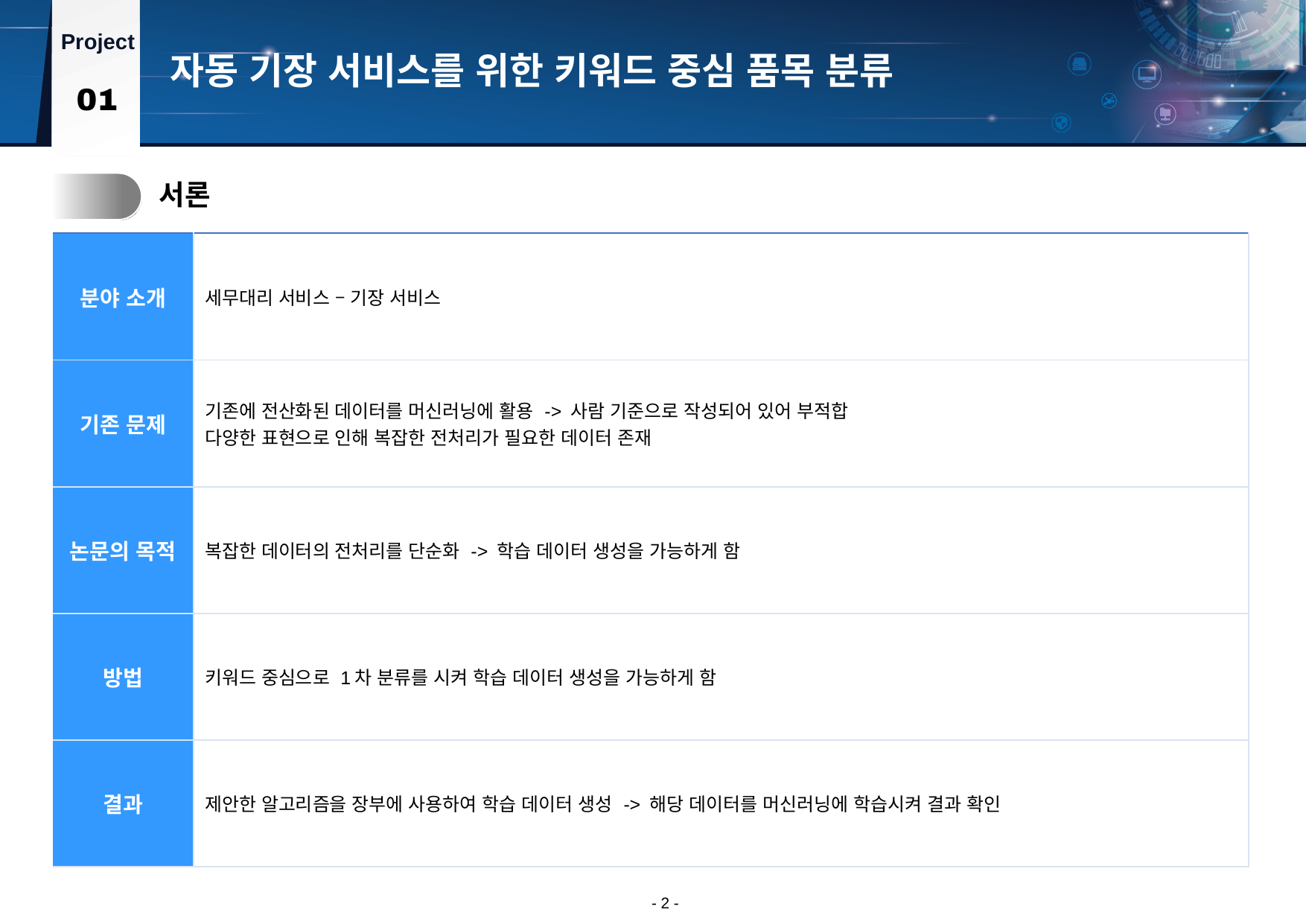

자동 기장 서비스를 위한 키워드 중심 품목 분류
01

2.
서론
| 분야 소개 | 세무대리 서비스 – 기장 서비스 |
| --- | --- |
| 기존 문제 | 기존에 전산화된 데이터를 머신러닝에 활용 -> 사람 기준으로 작성되어 있어 부적합 다양한 표현으로 인해 복잡한 전처리가 필요한 데이터 존재 |
| 논문의 목적 | 복잡한 데이터의 전처리를 단순화 -> 학습 데이터 생성을 가능하게 함 |
| 방법 | 키워드 중심으로 1차 분류를 시켜 학습 데이터 생성을 가능하게 함 |
| 결과 | 제안한 알고리즘을 장부에 사용하여 학습 데이터 생성 -> 해당 데이터를 머신러닝에 학습시켜 결과 확인 |
- 2 -